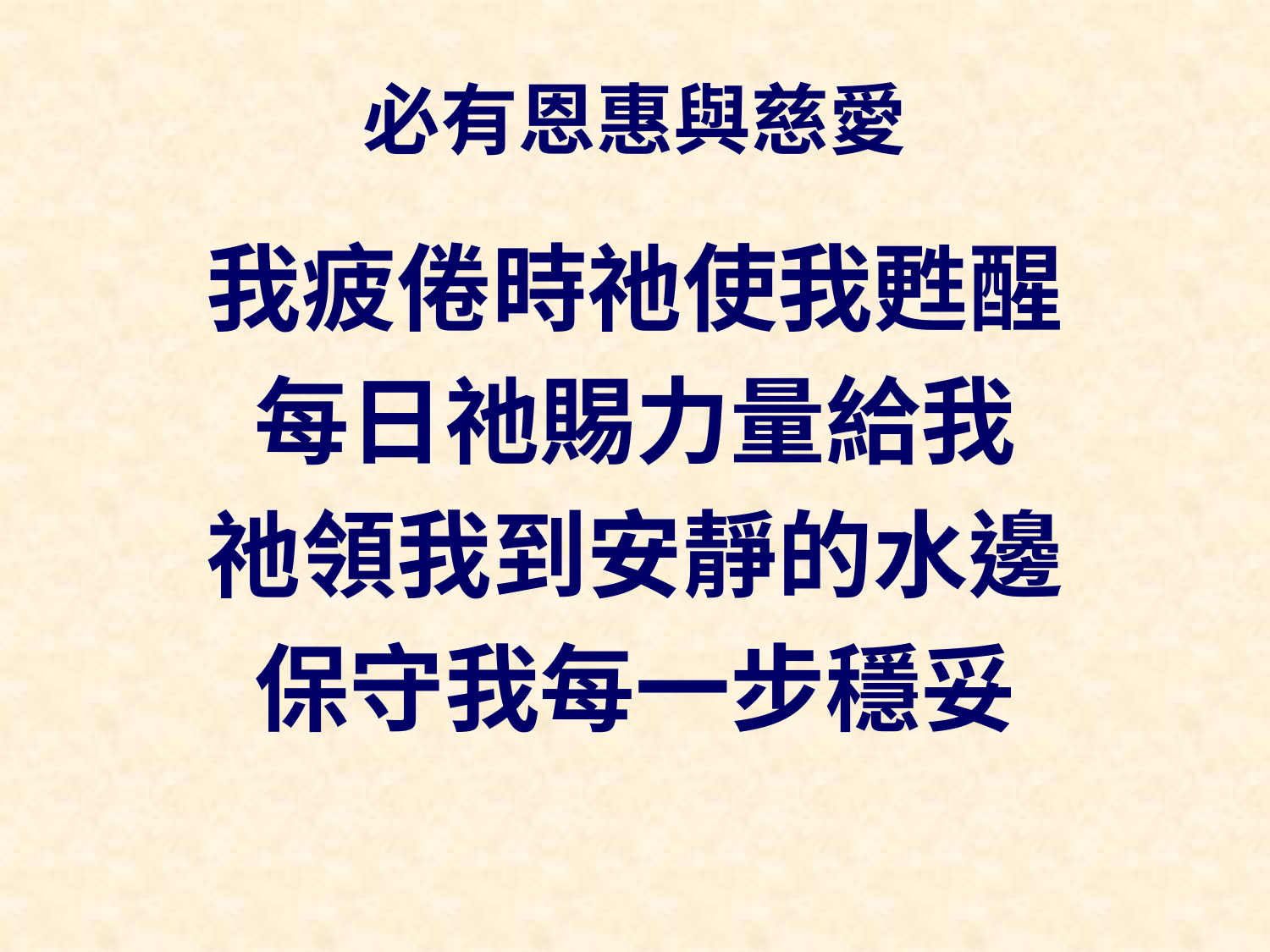

# 必有恩惠與慈愛
我疲倦時祂使我甦醒
每日祂賜力量給我
祂領我到安靜的水邊
保守我每一步穩妥